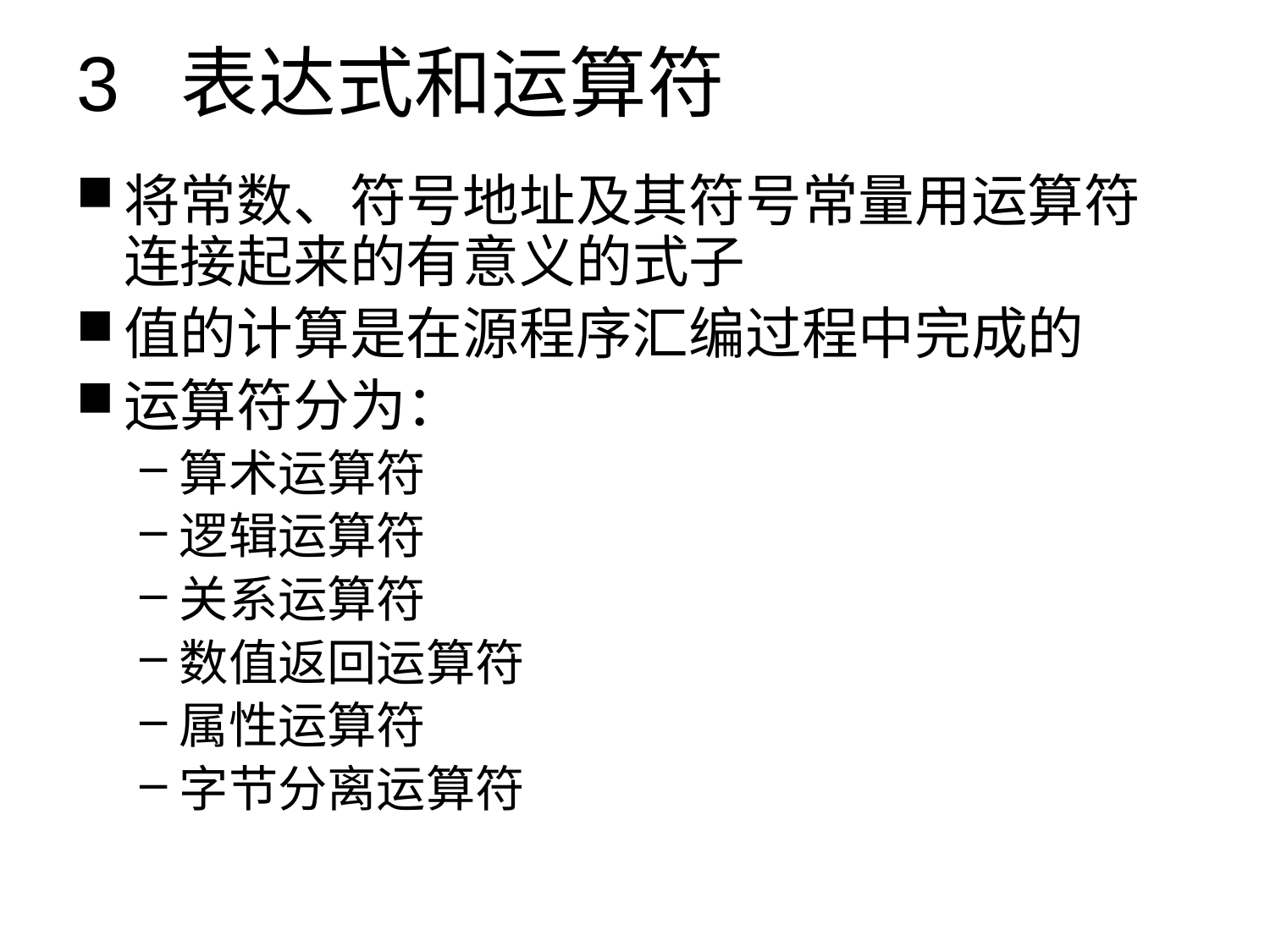

# 3  表达式和运算符
将常数、符号地址及其符号常量用运算符连接起来的有意义的式子
值的计算是在源程序汇编过程中完成的
运算符分为：
算术运算符
逻辑运算符
关系运算符
数值返回运算符
属性运算符
字节分离运算符